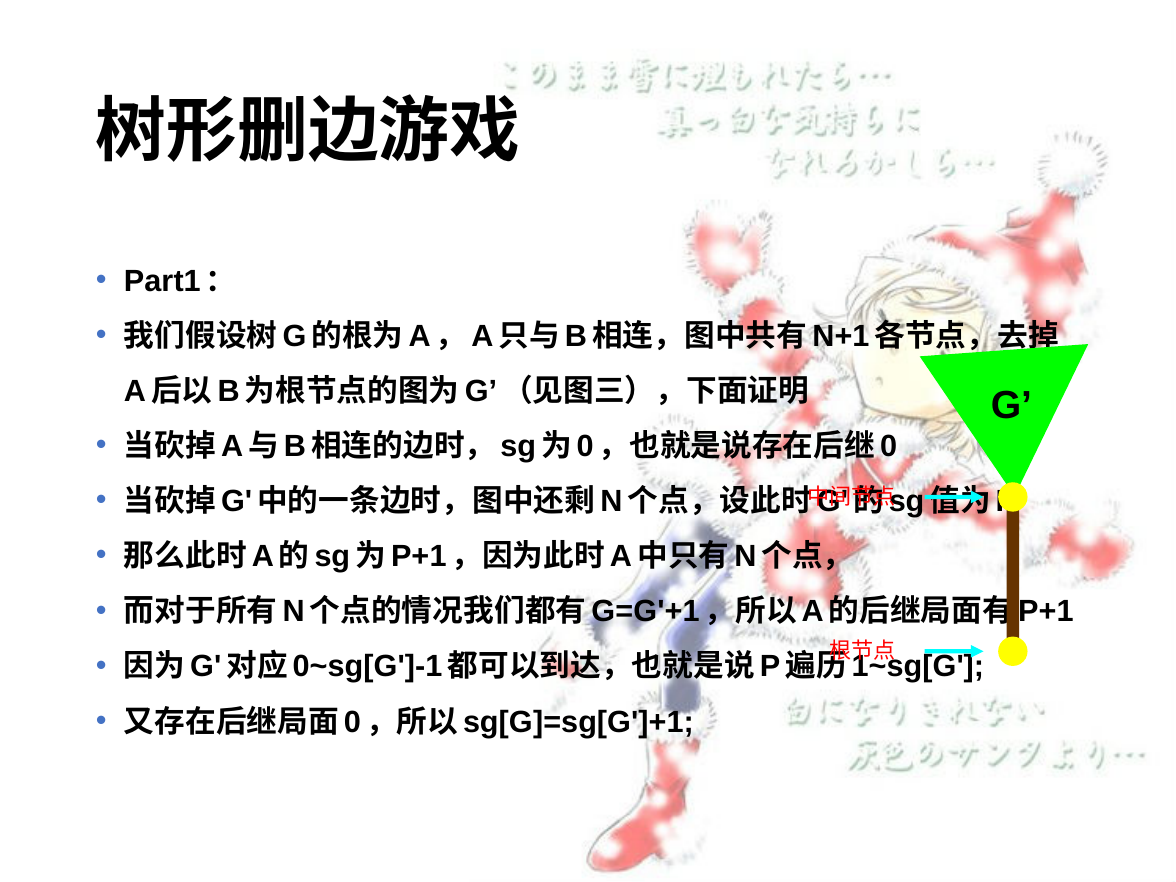

# 树形删边游戏
Part1：
我们假设树G的根为A，A只与B相连，图中共有N+1各节点，去掉A后以B为根节点的图为G’（见图三），下面证明
当砍掉A与B相连的边时，sg为0，也就是说存在后继0
当砍掉G'中的一条边时，图中还剩N个点，设此时G'的sg值为P
那么此时A的sg为P+1，因为此时A中只有N个点，
而对于所有N个点的情况我们都有G=G'+1，所以A的后继局面有P+1
因为G'对应0~sg[G']-1都可以到达，也就是说P遍历1~sg[G'];
又存在后继局面0，所以sg[G]=sg[G']+1;

G’
中间节点

根节点